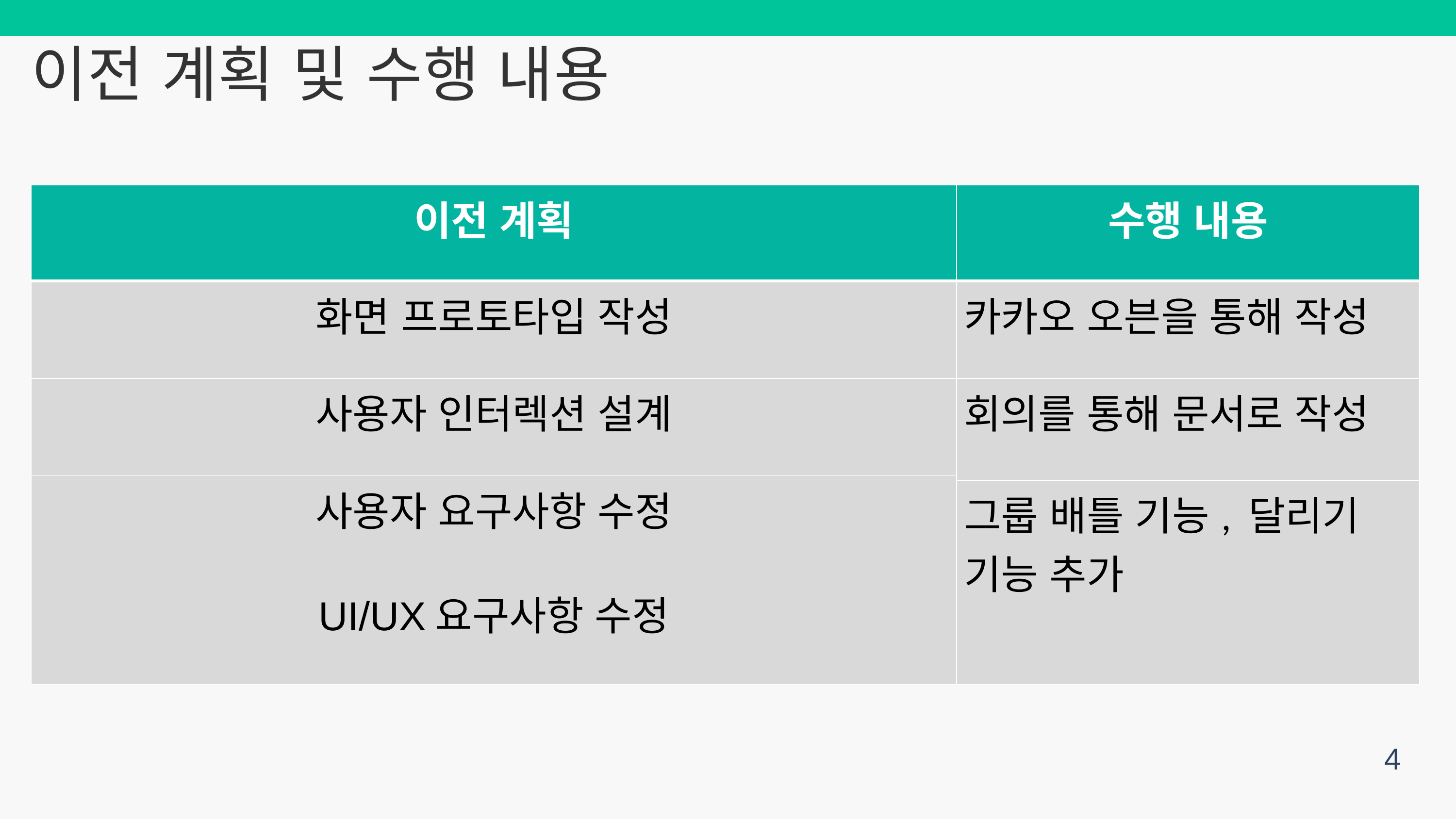

이전 계획 및 수행 내용
| 이전 계획 | 수행 내용 |
| --- | --- |
| 화면 프로토타입 작성 | 카카오 오븐을 통해 작성 |
| 사용자 인터렉션 설계 | 회의를 통해 문서로 작성 |
| 사용자 요구사항 수정 |  |
|  | 그룹 배틀 기능, 달리기 기능 추가 |
| UI/UX요구사항 수정 | 회의를 통해 표로 작성 |
4